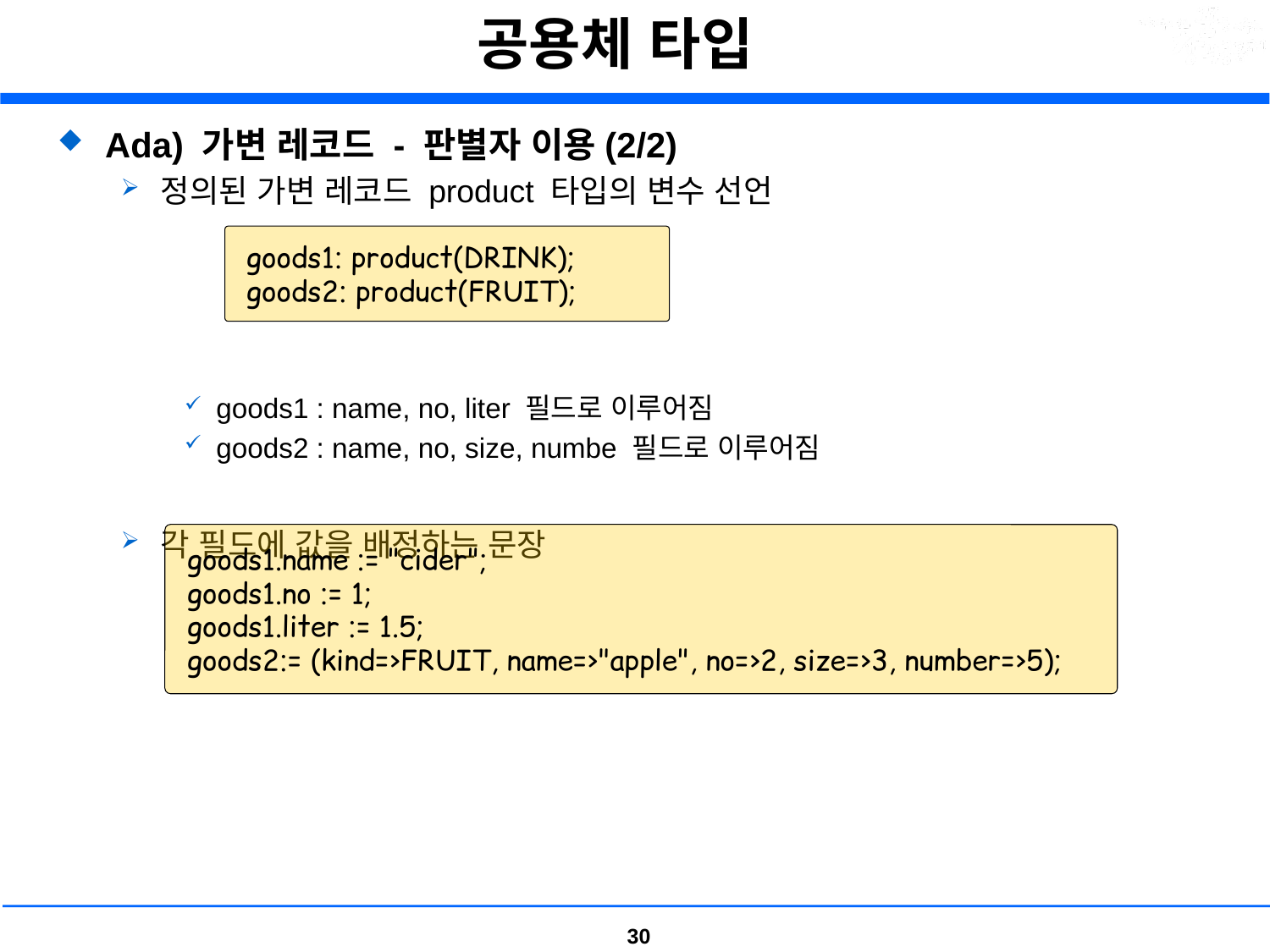

# 공용체 타입
Ada) 가변 레코드 - 판별자 이용(2/2)
정의된 가변 레코드 product 타입의 변수 선언

goods1 : name, no, liter 필드로 이루어짐
goods2 : name, no, size, numbe 필드로 이루어짐

각 필드에 값을 배정하는 문장

 goods1: product(DRINK);
 goods2: product(FRUIT);
 goods1.name := "cider";
 goods1.no := 1;
 goods1.liter := 1.5;
 goods2:= (kind=>FRUIT, name=>"apple", no=>2, size=>3, number=>5);